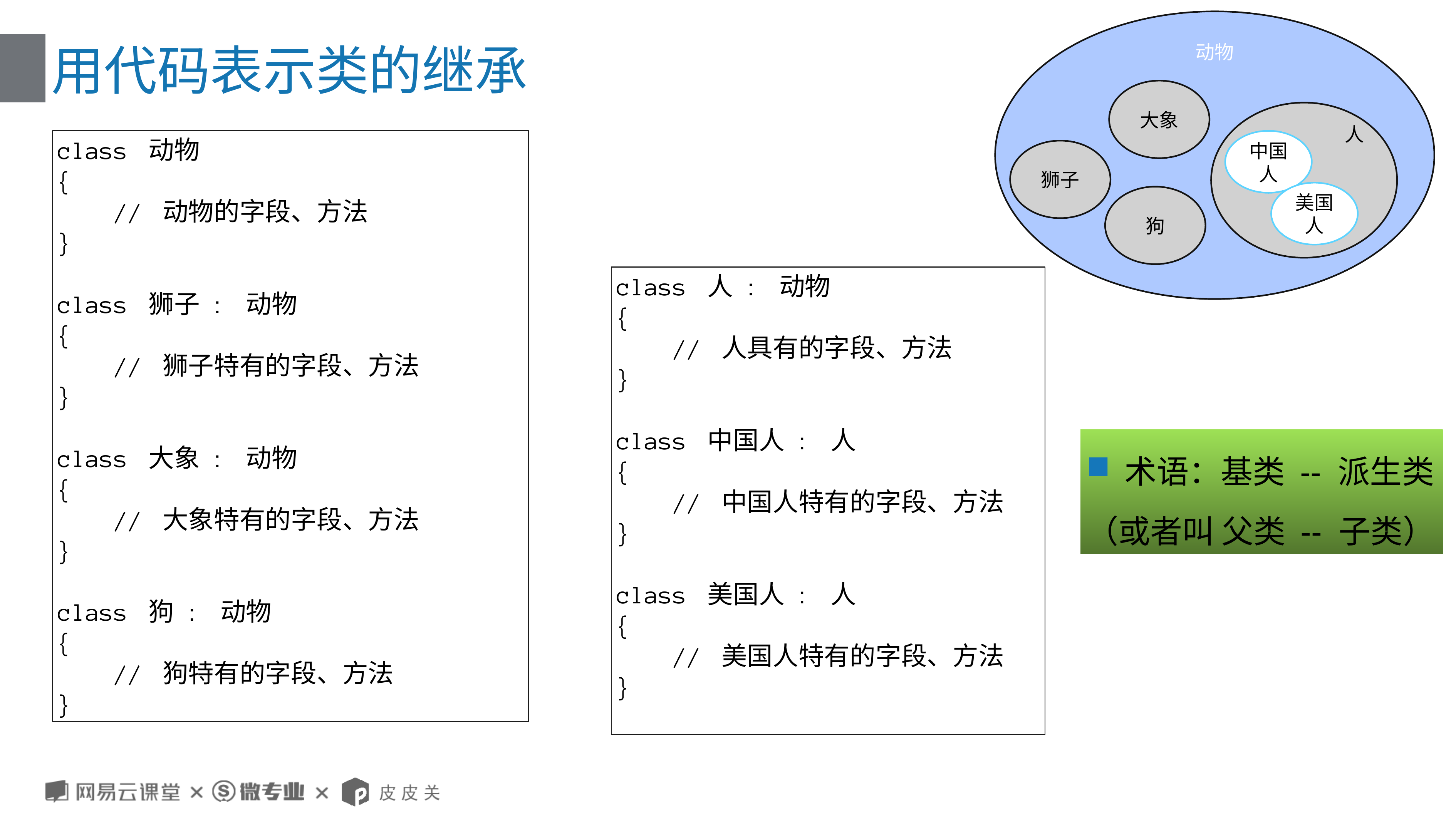

动物

大象
                     人

中国人
狮子
美国人
狗
# 用代码表示类的继承
class 动物
{
    // 动物的字段、方法
}

class 狮子 : 动物
{
    // 狮子特有的字段、方法
}

class 大象 : 动物
{
    // 大象特有的字段、方法
}

class 狗 : 动物
{
    // 狗特有的字段、方法
}
class 人 : 动物
{
    // 人具有的字段、方法
}

class 中国人 : 人
{
    // 中国人特有的字段、方法
}

class 美国人 : 人
{
    // 美国人特有的字段、方法
}

术语：基类 -- 派生类
（或者叫 父类 -- 子类）